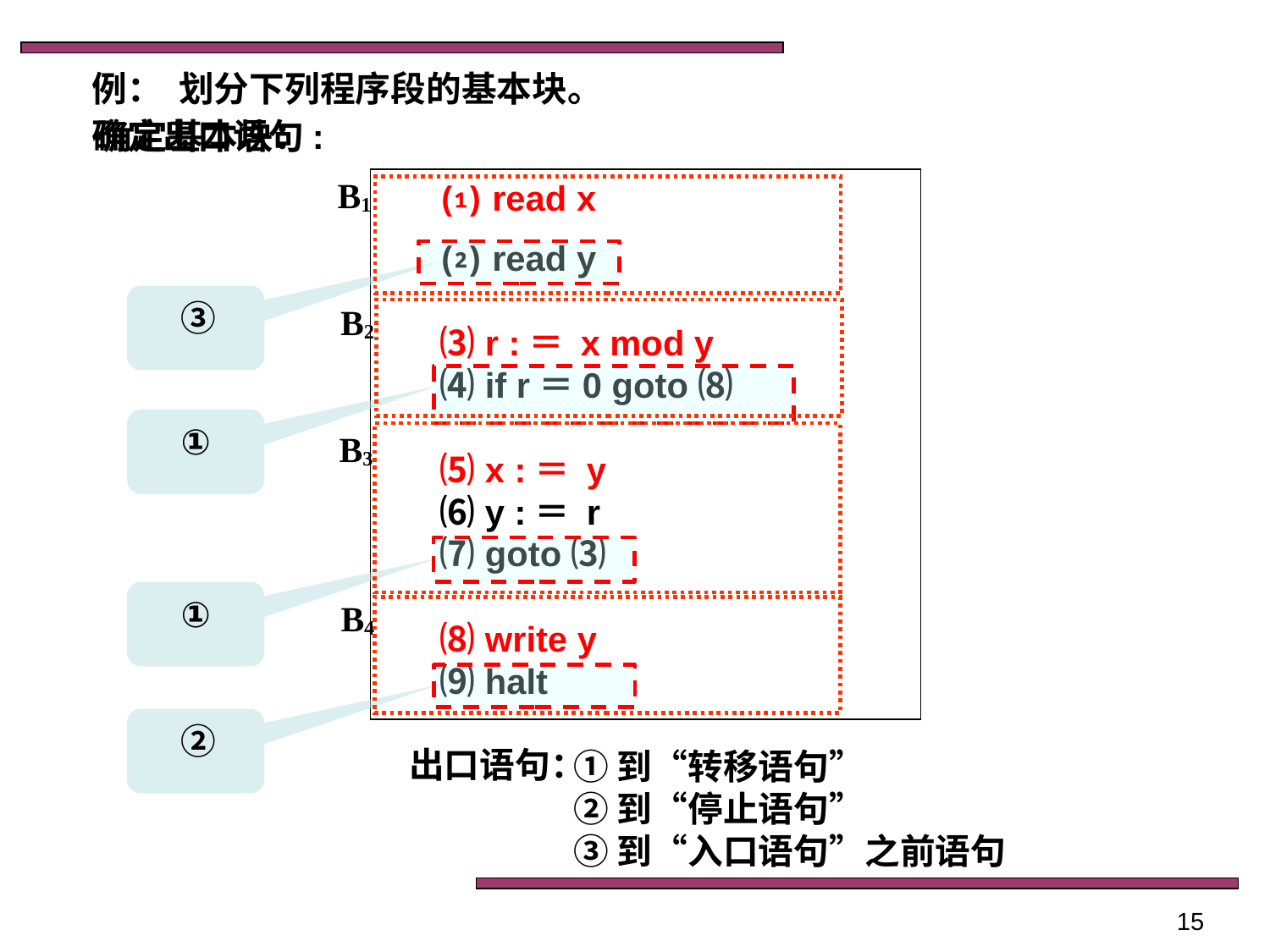

例：  划分下列程序段的基本块。
确定出口语句:
确定基本块：
B1
⑴ read x
⑵ read y

⑶ r :＝ x mod y
⑷ if r＝0 goto ⑻

⑸ x :＝ y
⑹ y :＝ r
⑺ goto ⑶

⑻ write y
⑼ halt

③
B2

①
B3

①
B4

②
出口语句：
①到“转移语句”
②到“停止语句”
③到“入口语句”之前语句
15